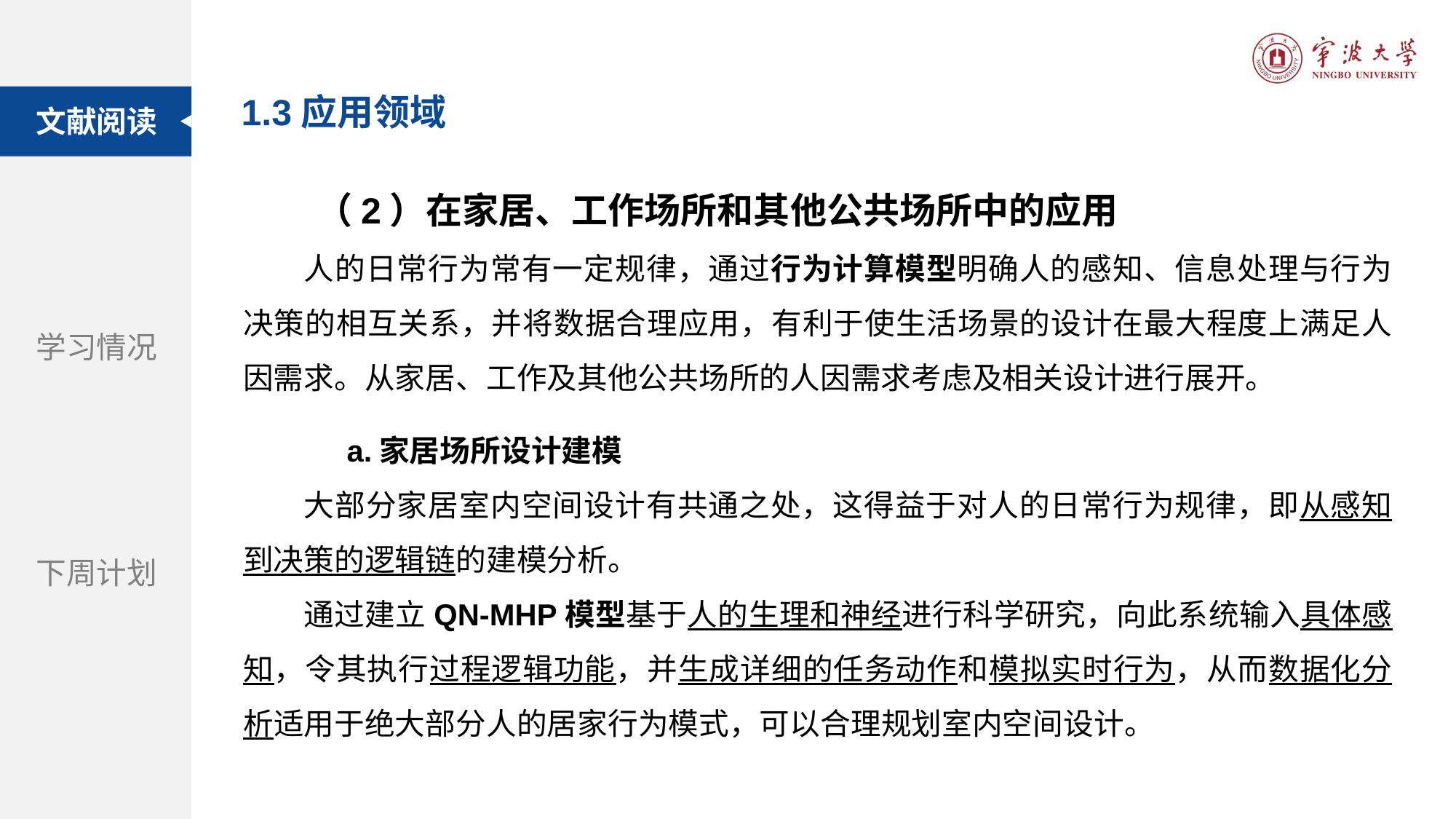

1.3应用领域

文献阅读
（2）在家居、工作场所和其他公共场所中的应用
人的日常行为常有一定规律，通过行为计算模型明确人的感知、信息处理与行为决策的相互关系，并将数据合理应用，有利于使生活场景的设计在最大程度上满足人因需求。从家居、工作及其他公共场所的人因需求考虑及相关设计进行展开。
a.家居场所设计建模
大部分家居室内空间设计有共通之处，这得益于对人的日常行为规律，即从感知到决策的逻辑链的建模分析。
通过建立QN-MHP模型基于人的生理和神经进行科学研究，向此系统输入具体感知，令其执行过程逻辑功能，并生成详细的任务动作和模拟实时行为，从而数据化分析适用于绝大部分人的居家行为模式，可以合理规划室内空间设计。
题目：自动驾驶汽车和街道设计：使用虚拟现实实验探索中央分隔带在提高行人过街安全性方面的作用
学习情况
期刊：Accident Analysis and Prevention
下周计划